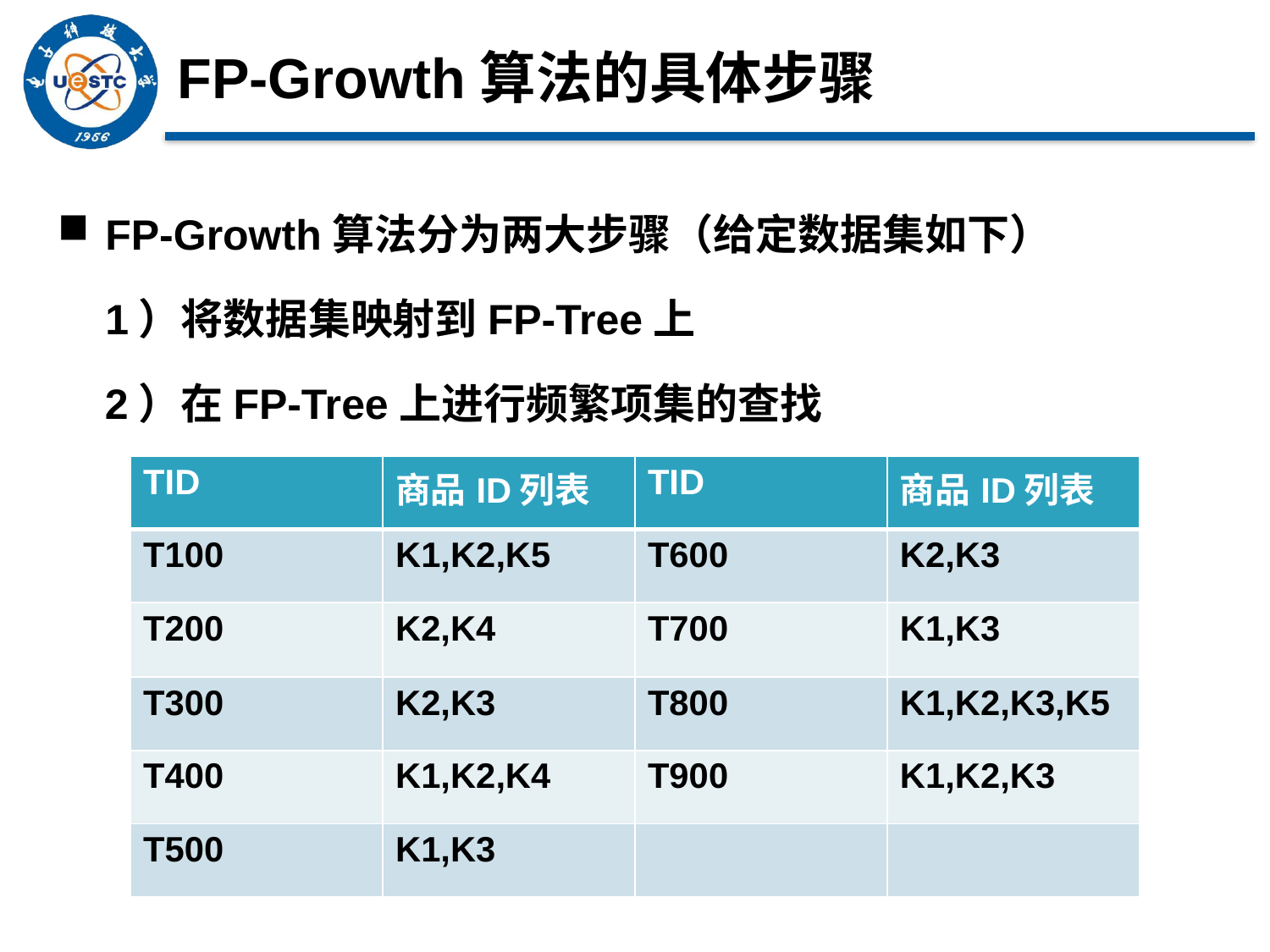

# FP-Growth算法的具体步骤
FP-Growth算法分为两大步骤（给定数据集如下）
	1）将数据集映射到FP-Tree上
    2）在FP-Tree上进行频繁项集的查找

| TID | 商品ID列表 | TID | 商品ID列表 |
| --- | --- | --- | --- |
| T100 | K1,K2,K5 | T600 | K2,K3 |
| T200 | K2,K4 | T700 | K1,K3 |
| T300 | K2,K3 | T800 | K1,K2,K3,K5 |
| T400 | K1,K2,K4 | T900 | K1,K2,K3 |
| T500 | K1,K3 |  |  |